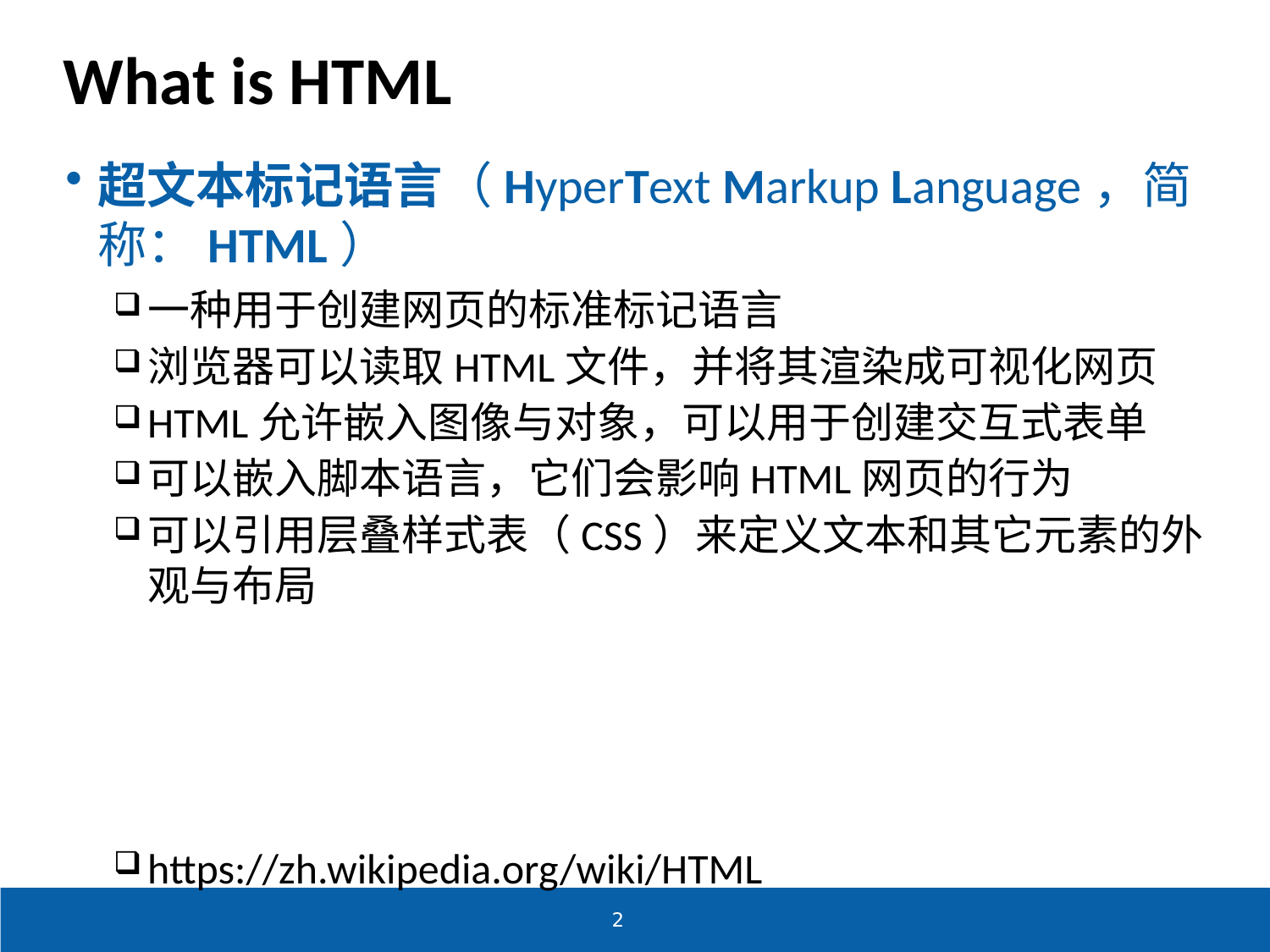

# What is HTML
超文本标记语言（HyperText Markup Language，简称：HTML）
一种用于创建网页的标准标记语言
浏览器可以读取HTML文件，并将其渲染成可视化网页
HTML允许嵌入图像与对象，可以用于创建交互式表单
可以嵌入脚本语言，它们会影响HTML网页的行为
可以引用层叠样式表（CSS）来定义文本和其它元素的外观与布局

https://zh.wikipedia.org/wiki/HTML
2